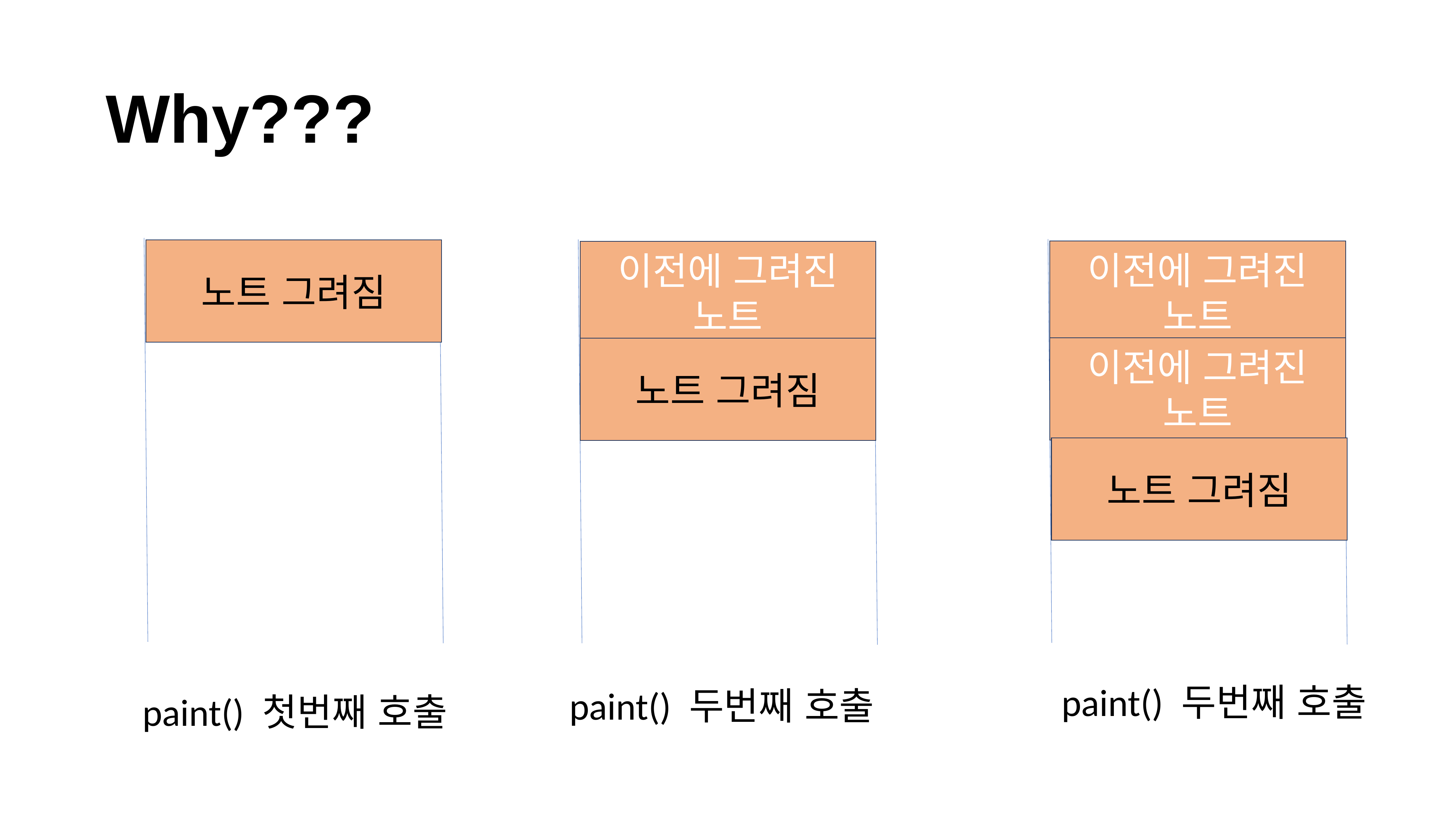

Why???
노트 그려짐
이전에 그려진 노트
이전에 그려진 노트
이전에 그려진 노트
노트 그려짐
노트 그려짐
paint() 두번째 호출
paint() 두번째 호출
paint() 첫번째 호출